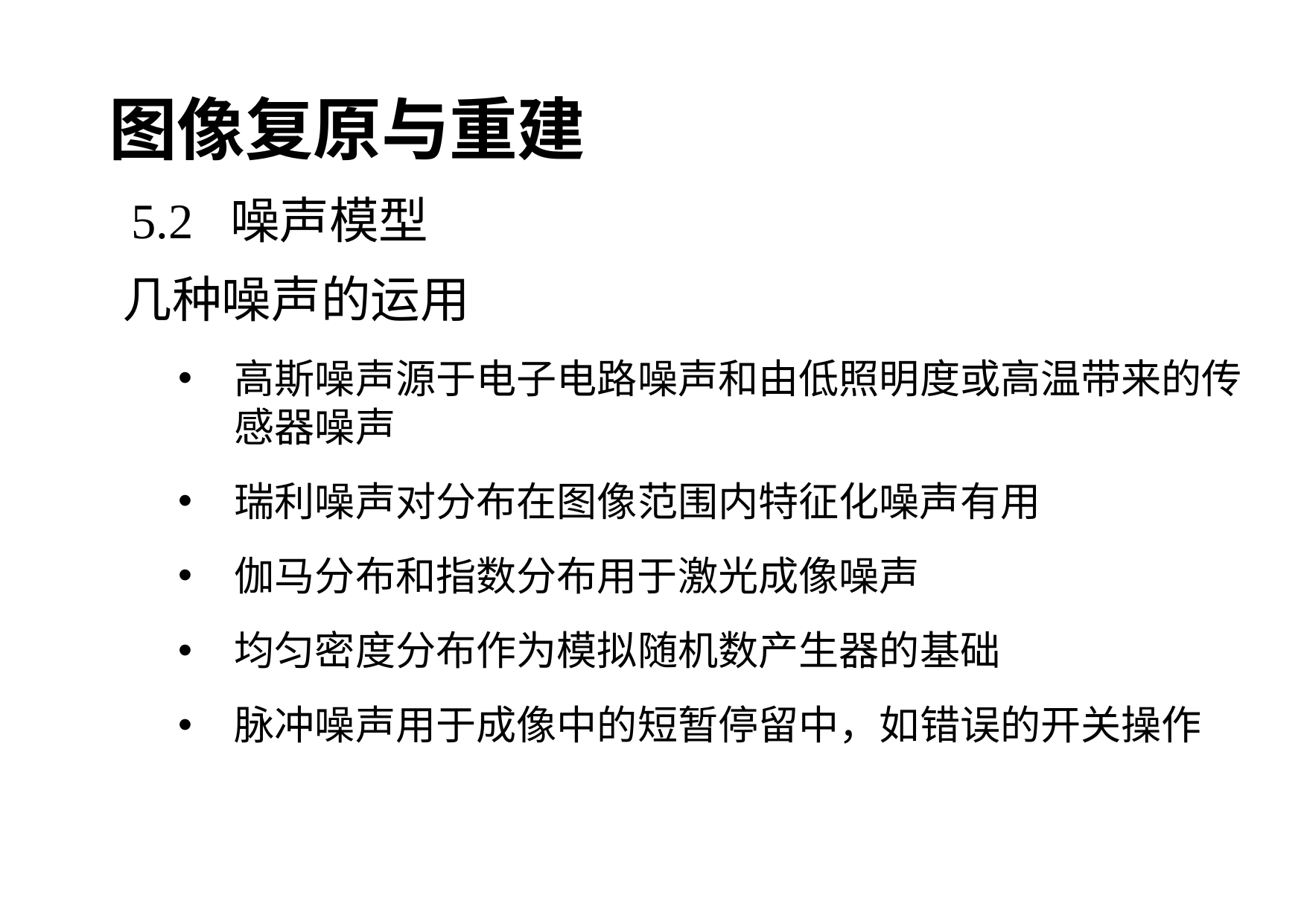

图像复原与重建
5.2  噪声模型
几种噪声的运用
高斯噪声源于电子电路噪声和由低照明度或高温带来的传感器噪声
瑞利噪声对分布在图像范围内特征化噪声有用
伽马分布和指数分布用于激光成像噪声
均匀密度分布作为模拟随机数产生器的基础
脉冲噪声用于成像中的短暂停留中，如错误的开关操作